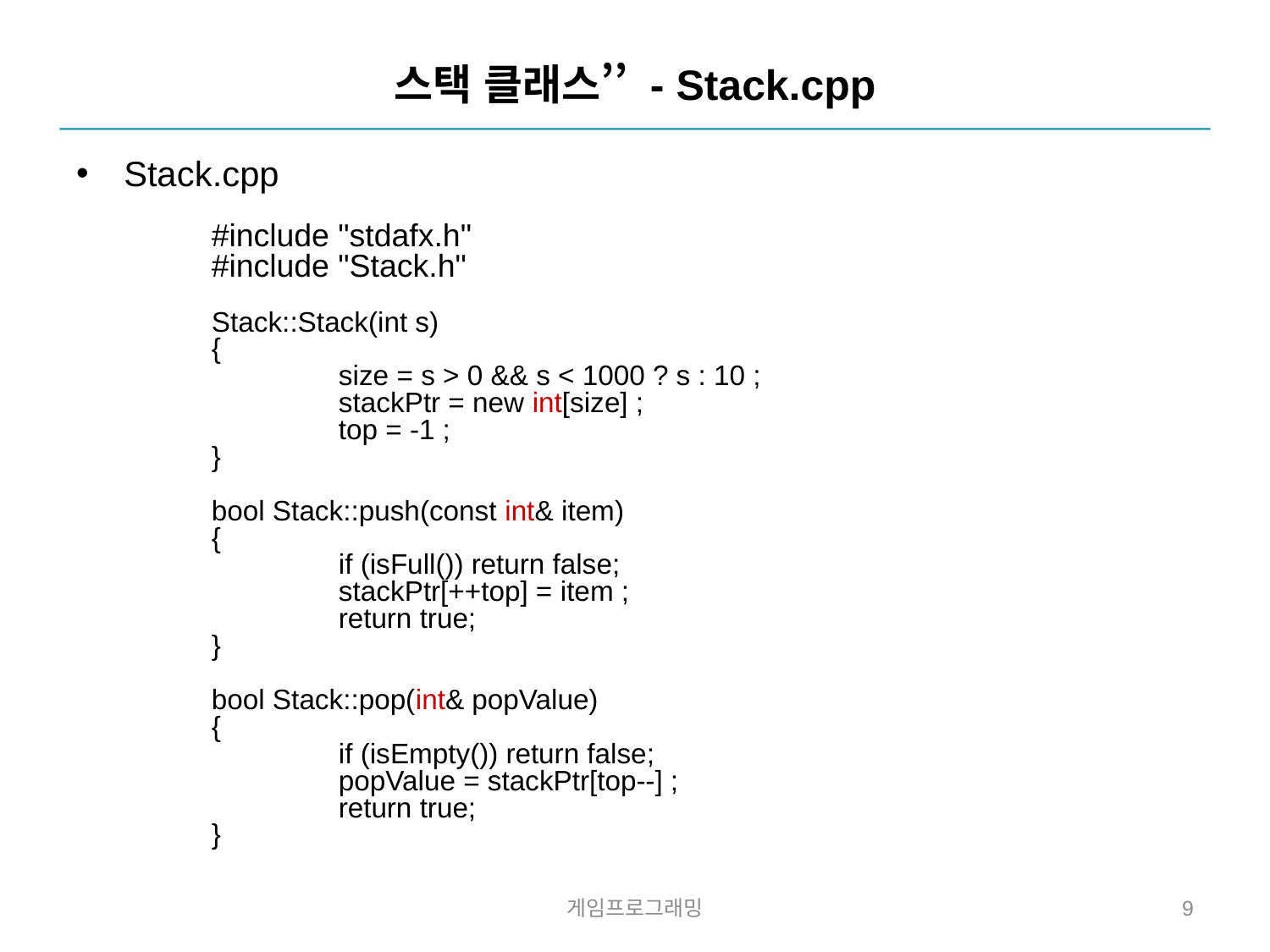

# 스택 클래스’’ - Stack.cpp
Stack.cpp
#include "stdafx.h"
#include "Stack.h"

Stack::Stack(int s)
{
	size = s > 0 && s < 1000 ? s : 10 ;
	stackPtr = new int[size] ;
	top = -1 ;
}

bool Stack::push(const int& item)
{
	if (isFull()) return false;
	stackPtr[++top] = item ;
	return true;
}

bool Stack::pop(int& popValue)
{
	if (isEmpty()) return false;
	popValue = stackPtr[top--] ;
	return true;
}
게임프로그래밍
9